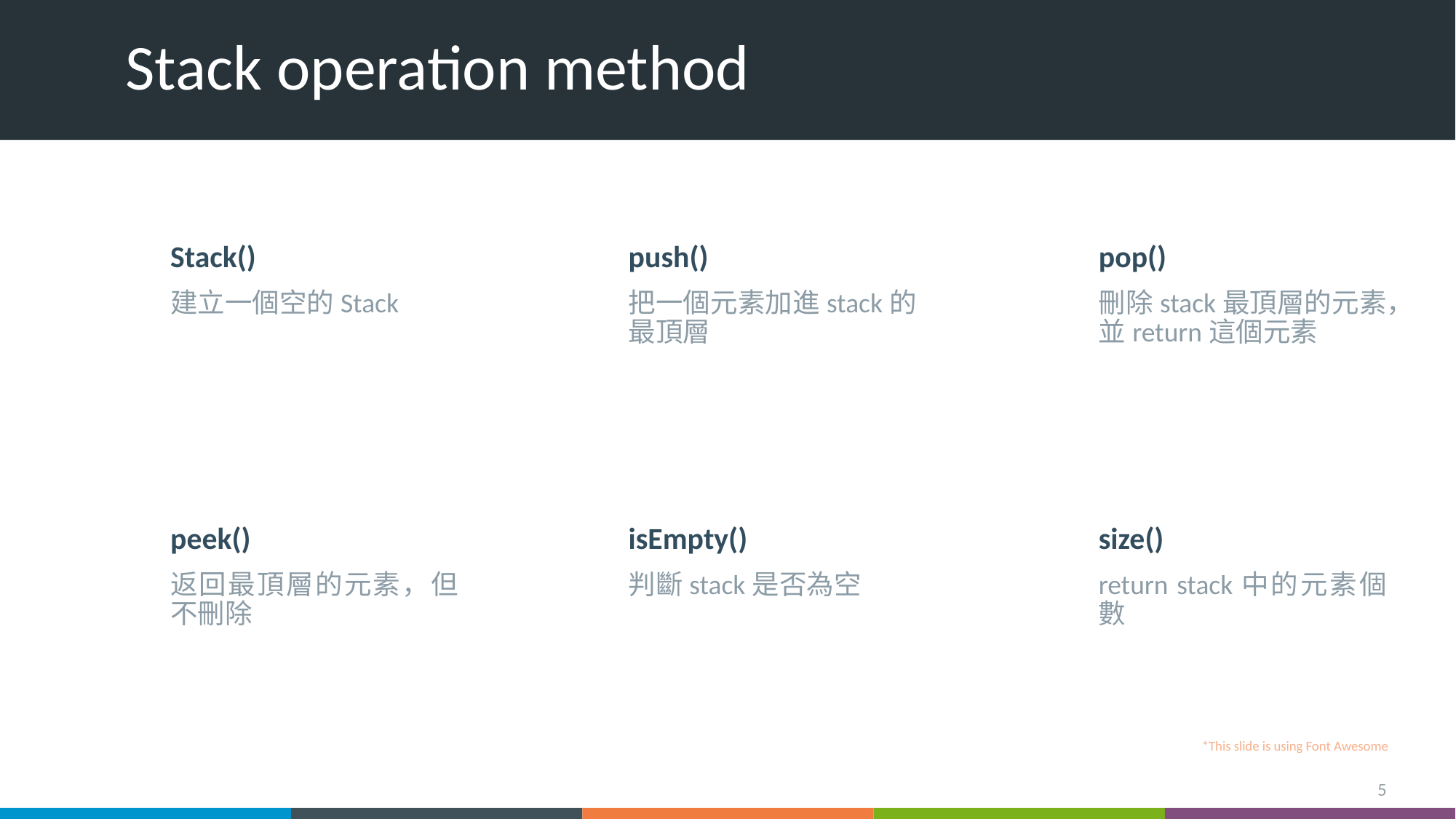

# Stack operation method

Stack()
push()
pop()
建立一個空的Stack
把一個元素加進stack的最頂層
刪除stack最頂層的元素，並return這個元素

peek()
isEmpty()
size()
返回最頂層的元素，但不刪除
判斷stack是否為空
return stack中的元素個數
*This slide is using Font Awesome
5